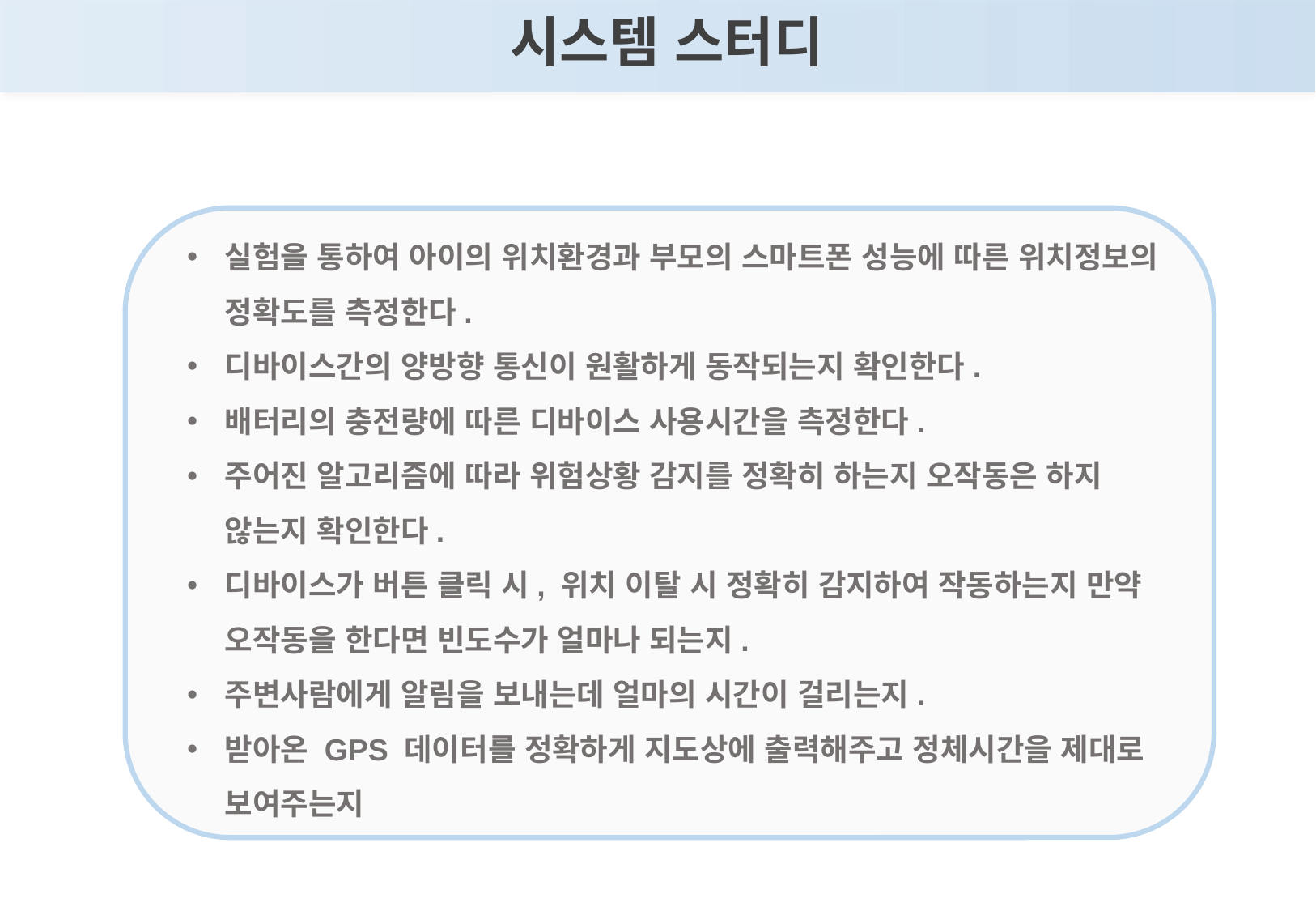

시스템 스터디

실험을 통하여 아이의 위치환경과 부모의 스마트폰 성능에 따른 위치정보의 정확도를 측정한다.
디바이스간의 양방향 통신이 원활하게 동작되는지 확인한다.
배터리의 충전량에 따른 디바이스 사용시간을 측정한다.
주어진 알고리즘에 따라 위험상황 감지를 정확히 하는지 오작동은 하지 않는지 확인한다.
디바이스가 버튼 클릭 시, 위치 이탈 시 정확히 감지하여 작동하는지 만약 오작동을 한다면 빈도수가 얼마나 되는지.
주변사람에게 알림을 보내는데 얼마의 시간이 걸리는지.
받아온 GPS 데이터를 정확하게 지도상에 출력해주고 정체시간을 제대로 보여주는지